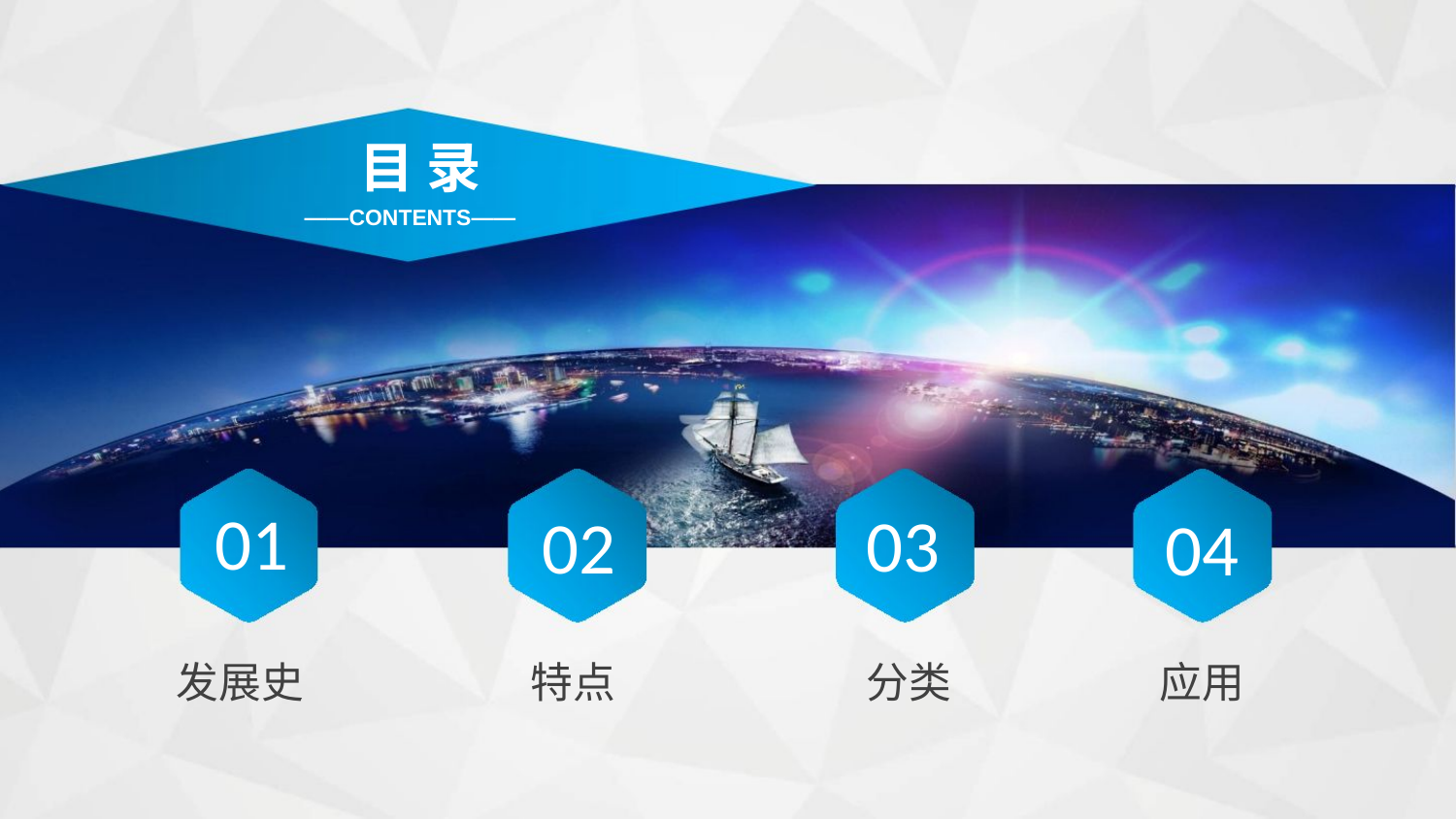

目 录
——CONTENTS——
01
03
02
04
发展史
特点
分类
应用